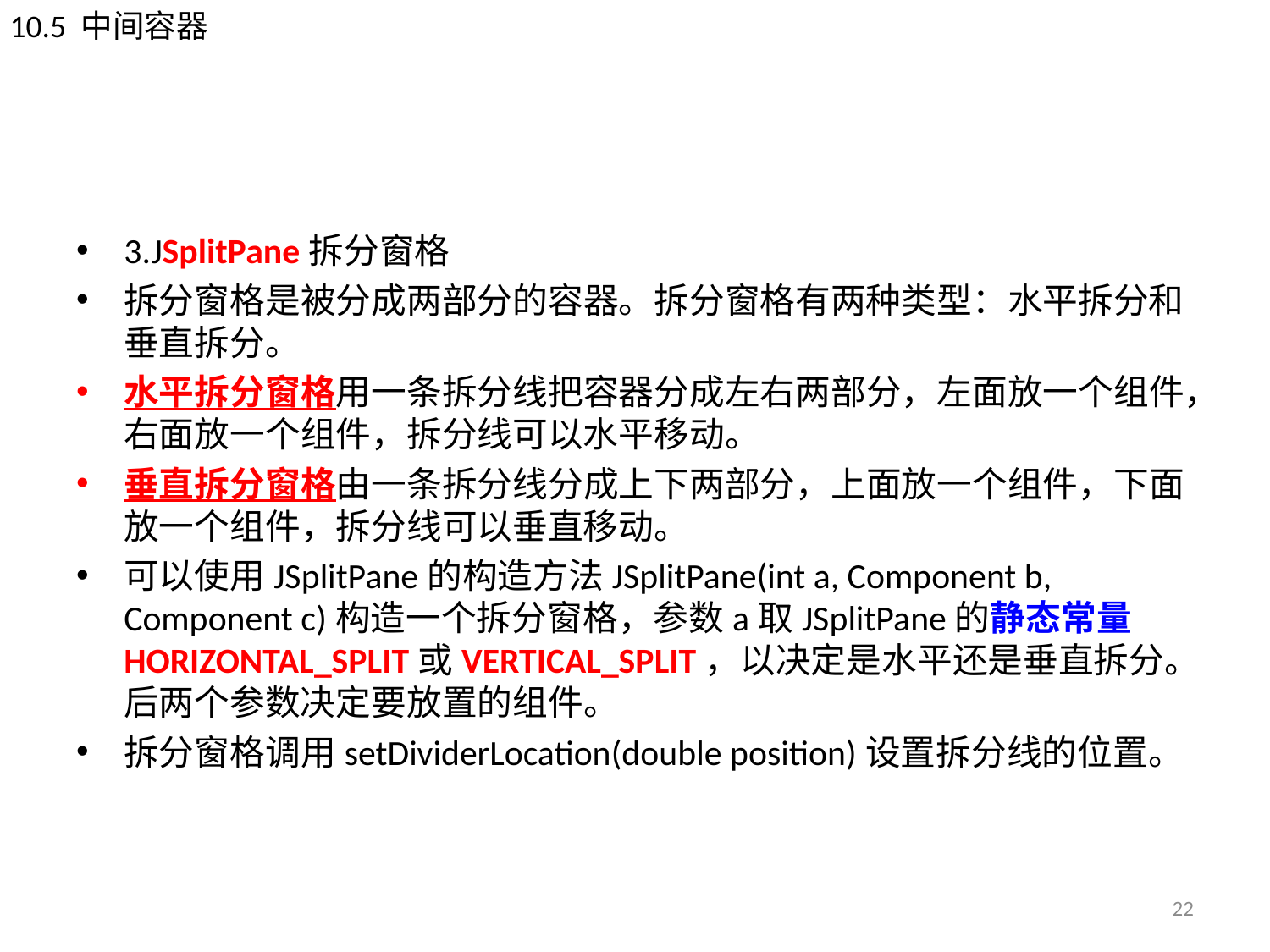

10.5 中间容器
#
3.JSplitPane拆分窗格
拆分窗格是被分成两部分的容器。拆分窗格有两种类型：水平拆分和垂直拆分。
水平拆分窗格用一条拆分线把容器分成左右两部分，左面放一个组件，右面放一个组件，拆分线可以水平移动。
垂直拆分窗格由一条拆分线分成上下两部分，上面放一个组件，下面放一个组件，拆分线可以垂直移动。
可以使用JSplitPane的构造方法JSplitPane(int a, Component b, Component c)构造一个拆分窗格，参数a取JSplitPane的静态常量 HORIZONTAL_SPLIT或VERTICAL_SPLIT，以决定是水平还是垂直拆分。后两个参数决定要放置的组件。
拆分窗格调用setDividerLocation(double position)设置拆分线的位置。

22